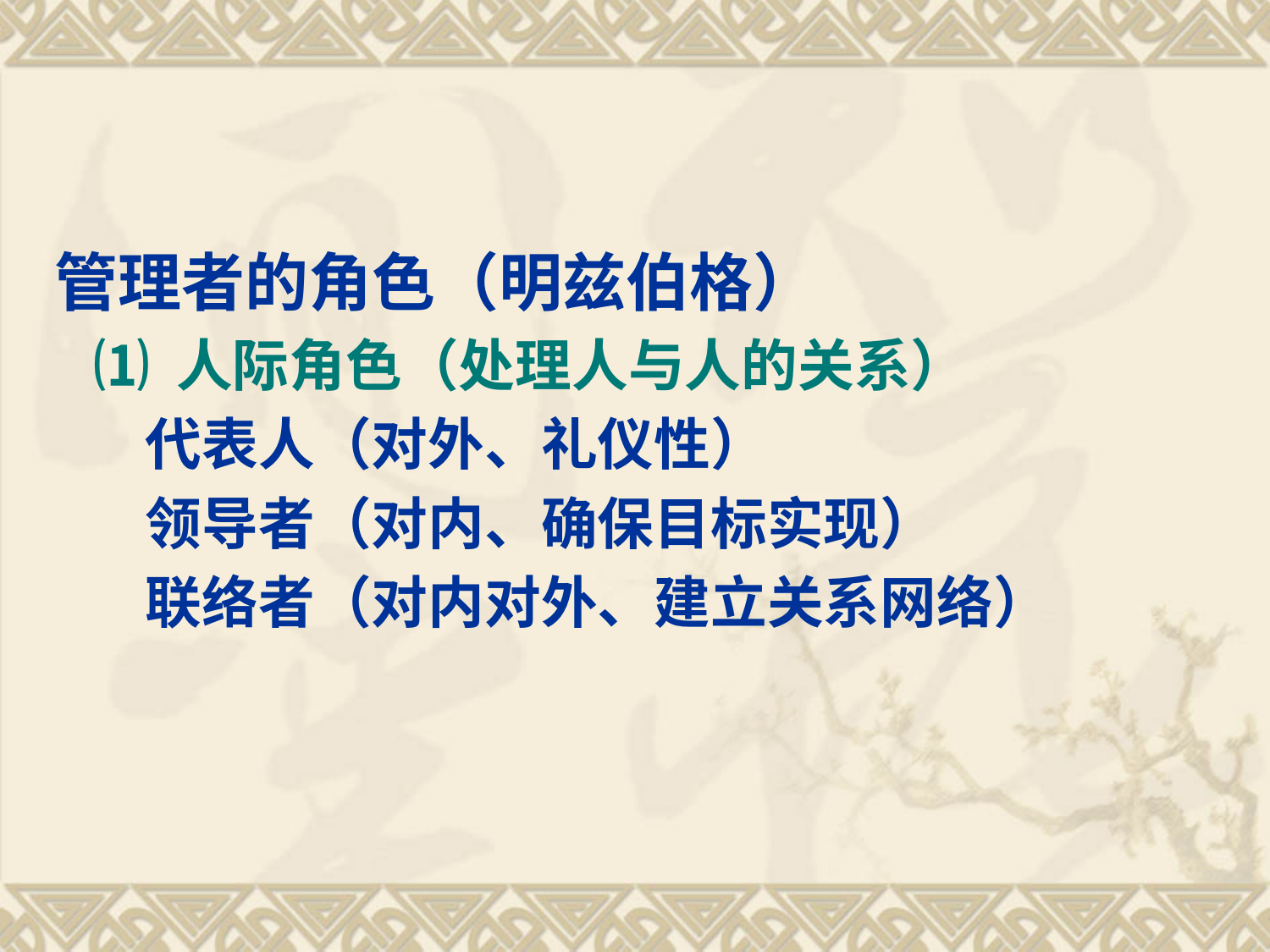

管理者的角色（明兹伯格）
   ⑴ 人际角色（处理人与人的关系）
      代表人（对外、礼仪性）
      领导者（对内、确保目标实现）
      联络者（对内对外、建立关系网络）